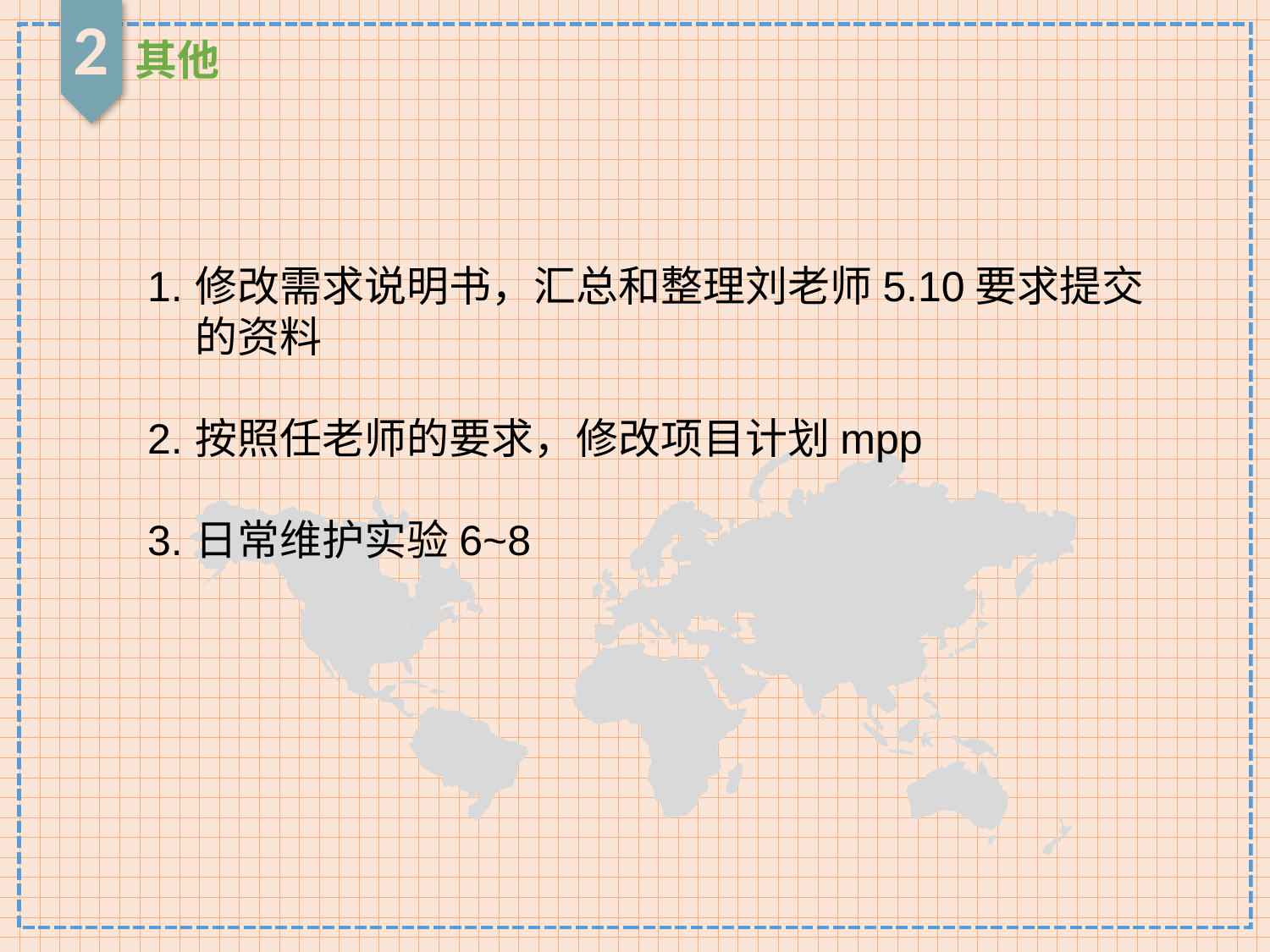

2
其他
修改需求说明书，汇总和整理刘老师5.10要求提交的资料

按照任老师的要求，修改项目计划mpp

日常维护实验6~8